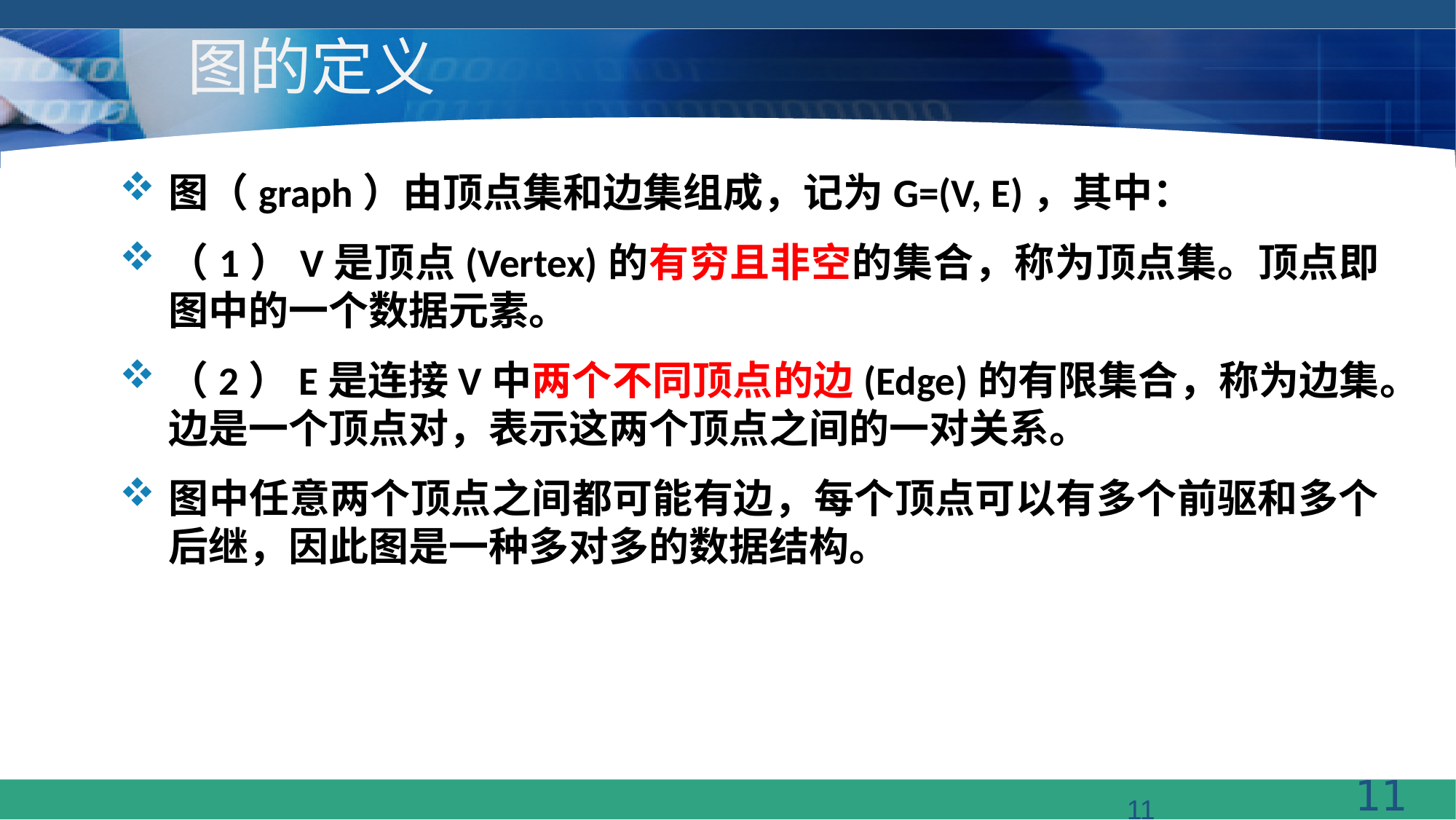

# 图的定义
图（graph）由顶点集和边集组成，记为G=(V, E)，其中：
（1）V是顶点(Vertex)的有穷且非空的集合，称为顶点集。顶点即图中的一个数据元素。
（2）E是连接V中两个不同顶点的边(Edge)的有限集合，称为边集。边是一个顶点对，表示这两个顶点之间的一对关系。
图中任意两个顶点之间都可能有边，每个顶点可以有多个前驱和多个后继，因此图是一种多对多的数据结构。

11